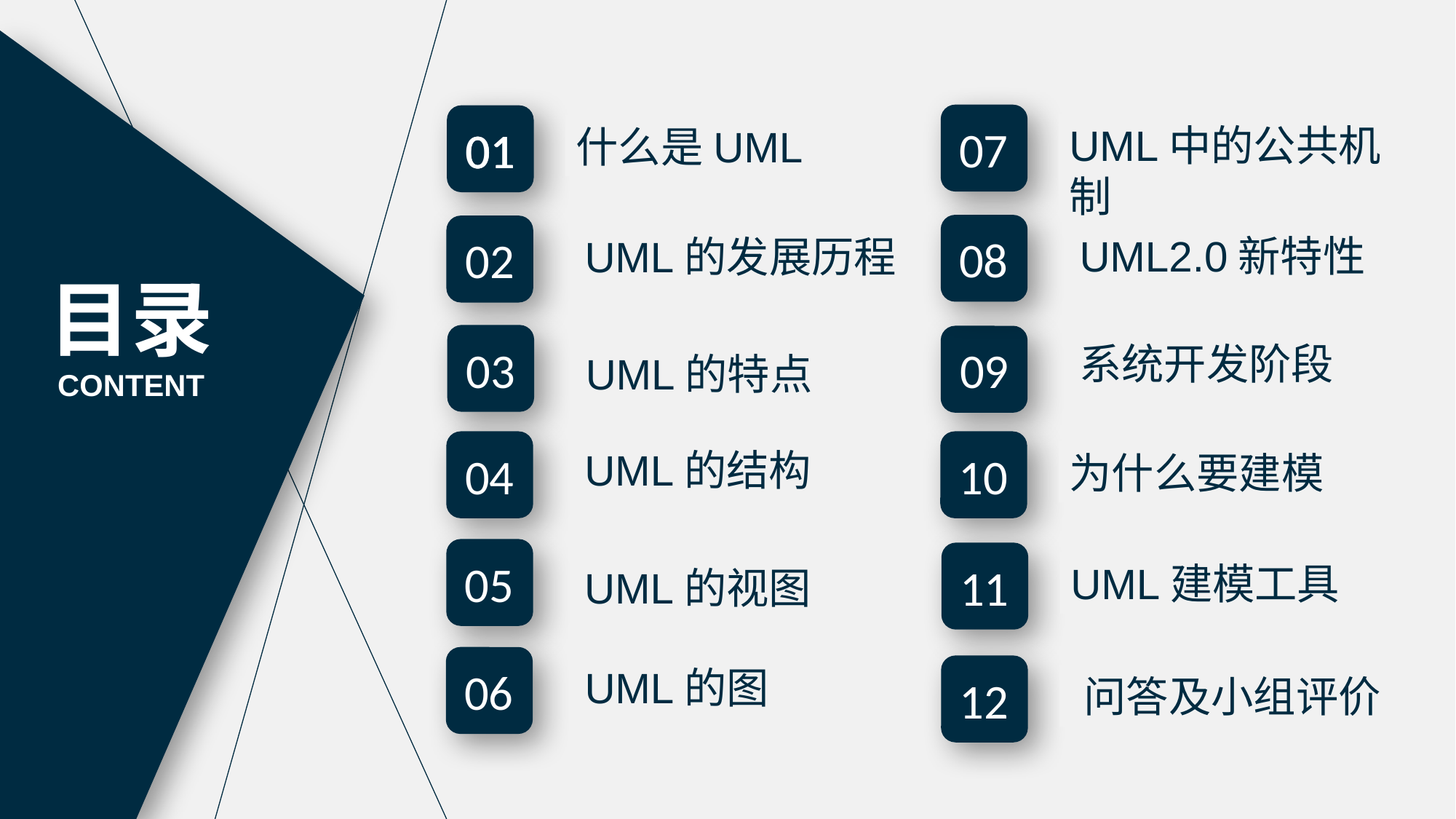

UML中的公共机制
07

01
01
01
什么是UML
什么是UML

08
UML2.0新特性

02
UML的发展历程
目录
CONTENT

03
UML的特点

系统开发阶段
09

UML的结构
04

10
为什么要建模

05
UML的视图

11
UML建模工具

UML的图
06

12
问答及小组评价